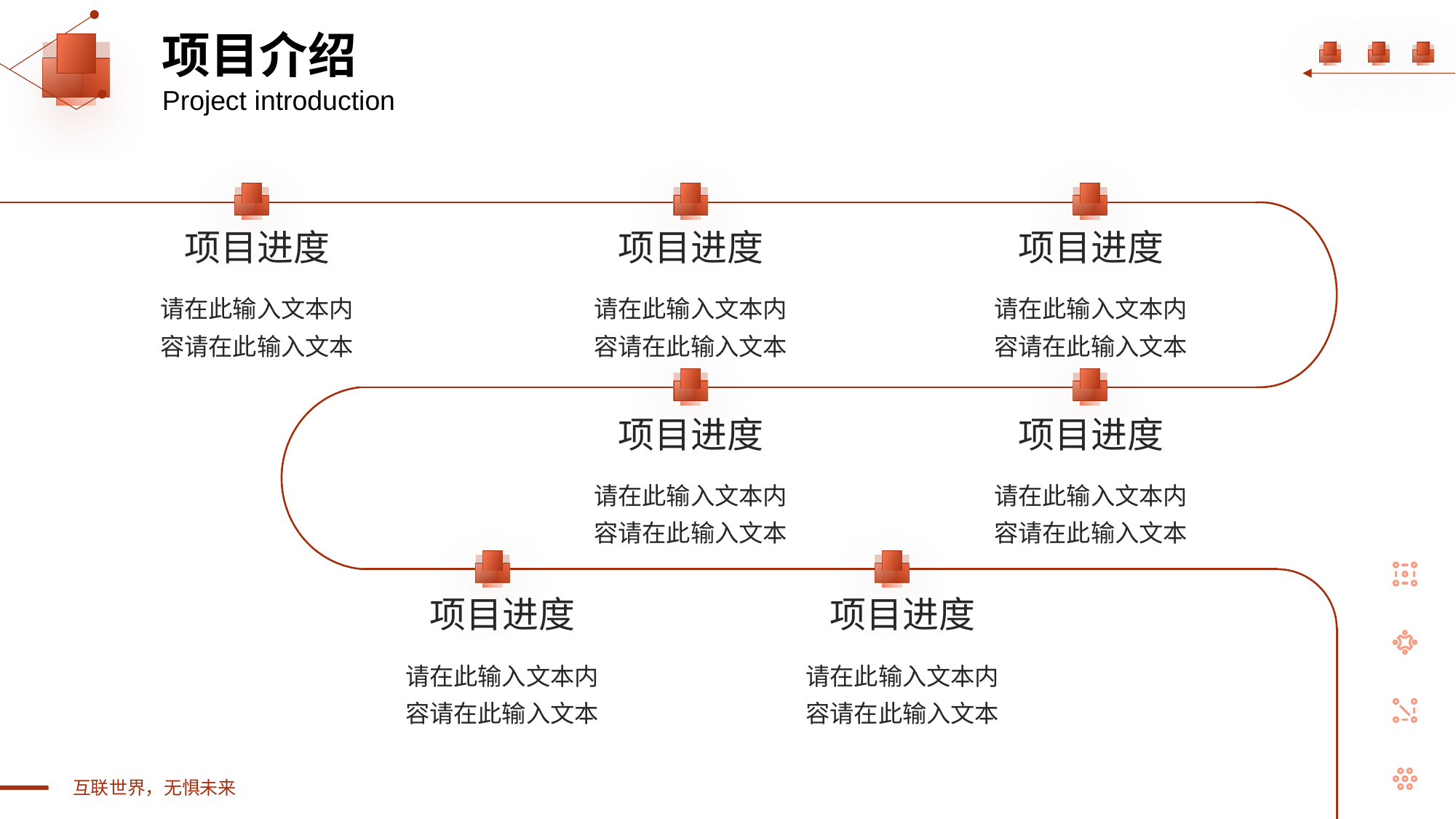

项目介绍
Project introduction

项目进度
请在此输入文本内容请在此输入文本
项目进度
请在此输入文本内容请在此输入文本
项目进度
请在此输入文本内容请在此输入文本

项目进度
请在此输入文本内容请在此输入文本
项目进度
请在此输入文本内容请在此输入文本

项目进度
请在此输入文本内容请在此输入文本
项目进度
请在此输入文本内容请在此输入文本